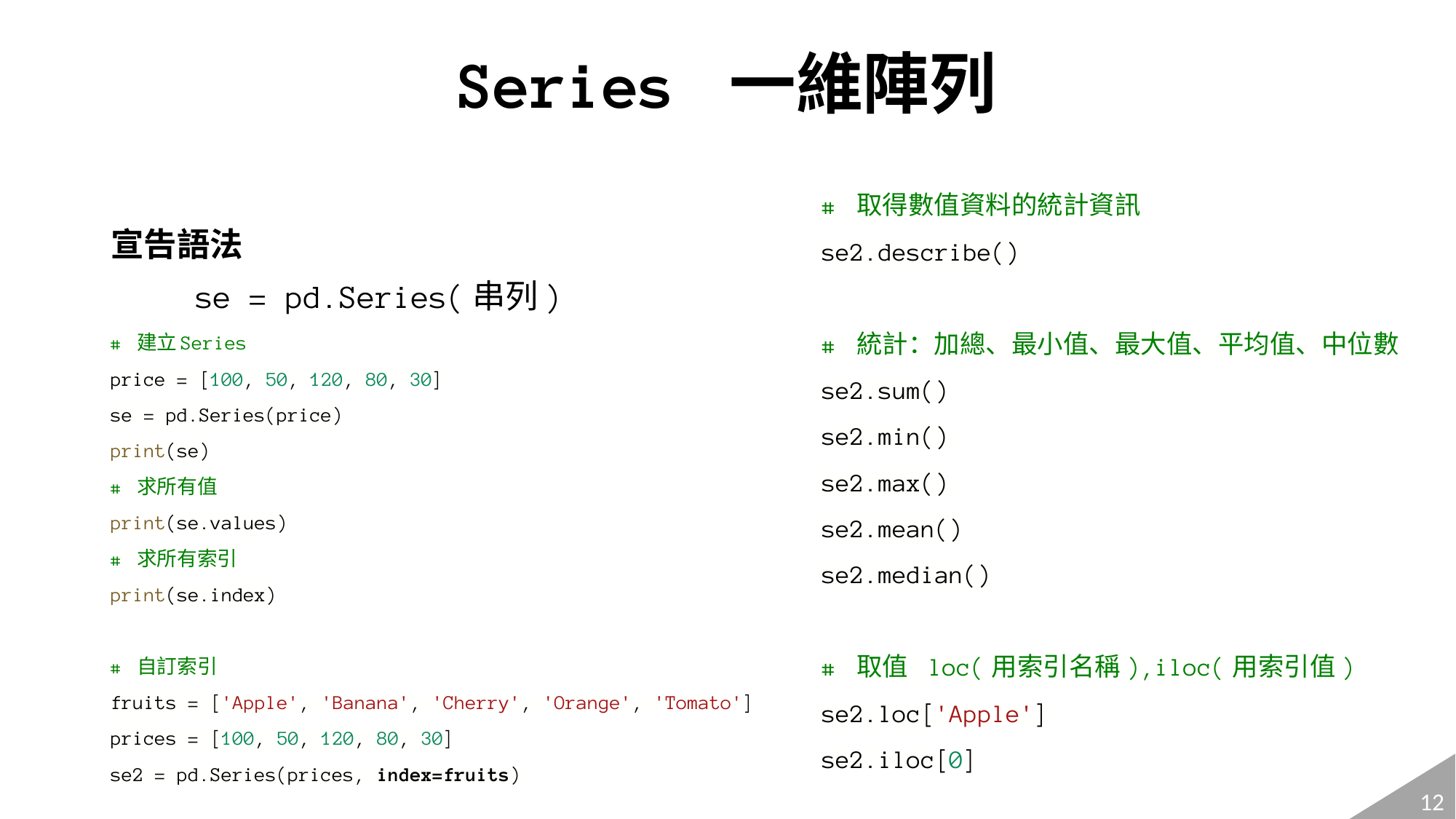

# Series 一維陣列

# 取得數值資料的統計資訊
se2.describe()

# 統計：加總、最小值、最大值、平均值、中位數
se2.sum()
se2.min()
se2.max()
se2.mean()
se2.median()

# 取值 loc(用索引名稱),iloc(用索引值)
se2.loc['Apple']
se2.iloc[0]
宣告語法
	se = pd.Series(串列)
# 建立Series
price = [100, 50, 120, 80, 30]
se = pd.Series(price)
print(se)
# 求所有值
print(se.values)
# 求所有索引
print(se.index)

# 自訂索引
fruits = ['Apple', 'Banana', 'Cherry', 'Orange', 'Tomato']
prices = [100, 50, 120, 80, 30]
se2 = pd.Series(prices, index=fruits)
12